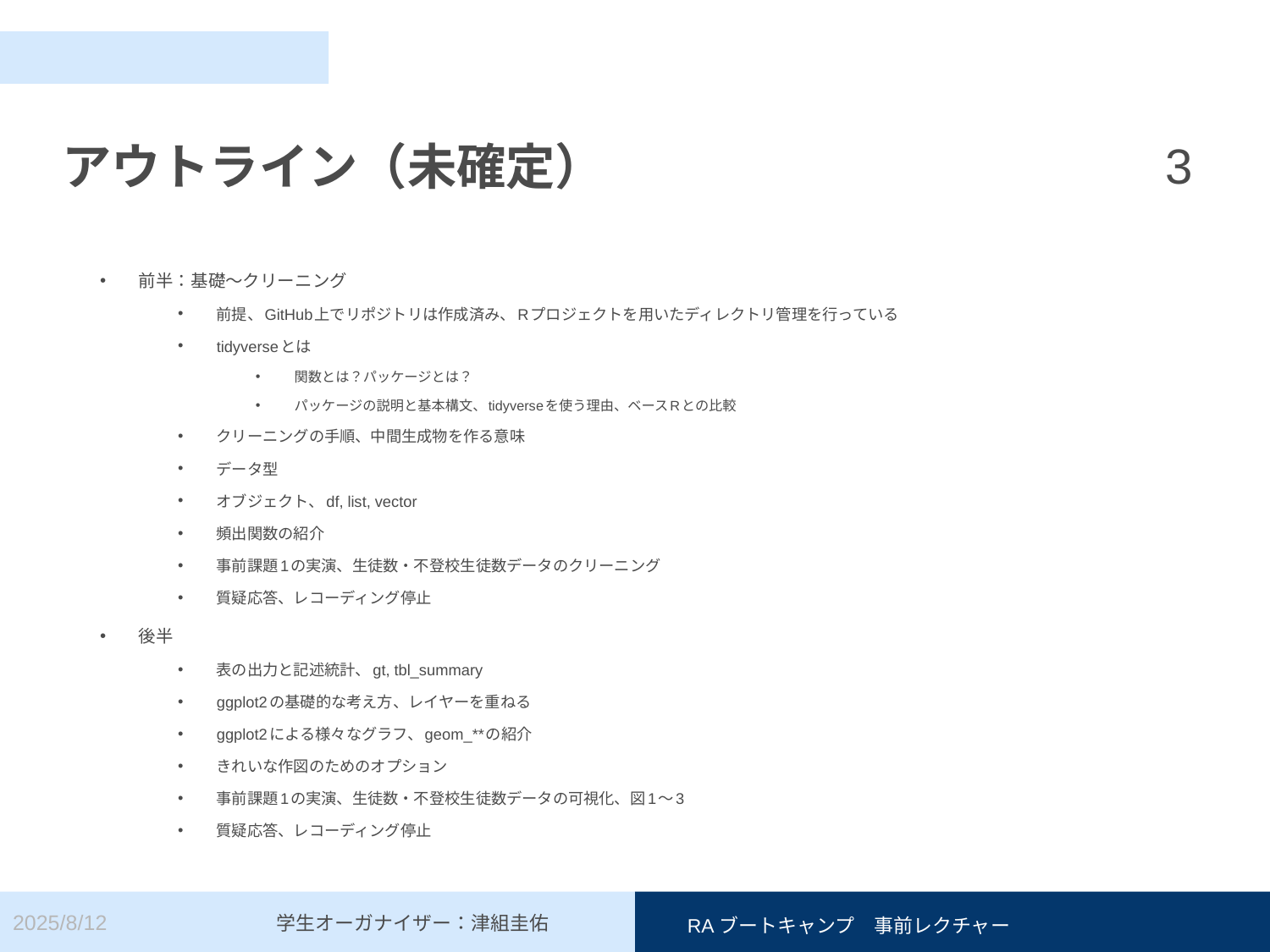

3
# アウトライン（未確定）
前半：基礎～クリーニング
前提、GitHub上でリポジトリは作成済み、Rプロジェクトを用いたディレクトリ管理を行っている
tidyverseとは
関数とは？パッケージとは？
パッケージの説明と基本構文、tidyverseを使う理由、ベースRとの比較
クリーニングの手順、中間生成物を作る意味
データ型
オブジェクト、df, list, vector
頻出関数の紹介
事前課題1の実演、生徒数・不登校生徒数データのクリーニング
質疑応答、レコーディング停止
後半
表の出力と記述統計、gt, tbl_summary
ggplot2の基礎的な考え方、レイヤーを重ねる
ggplot2による様々なグラフ、geom_**の紹介
きれいな作図のためのオプション
事前課題1の実演、生徒数・不登校生徒数データの可視化、図1～3
質疑応答、レコーディング停止
2025/8/12
　RAブートキャンプ　事前レクチャー